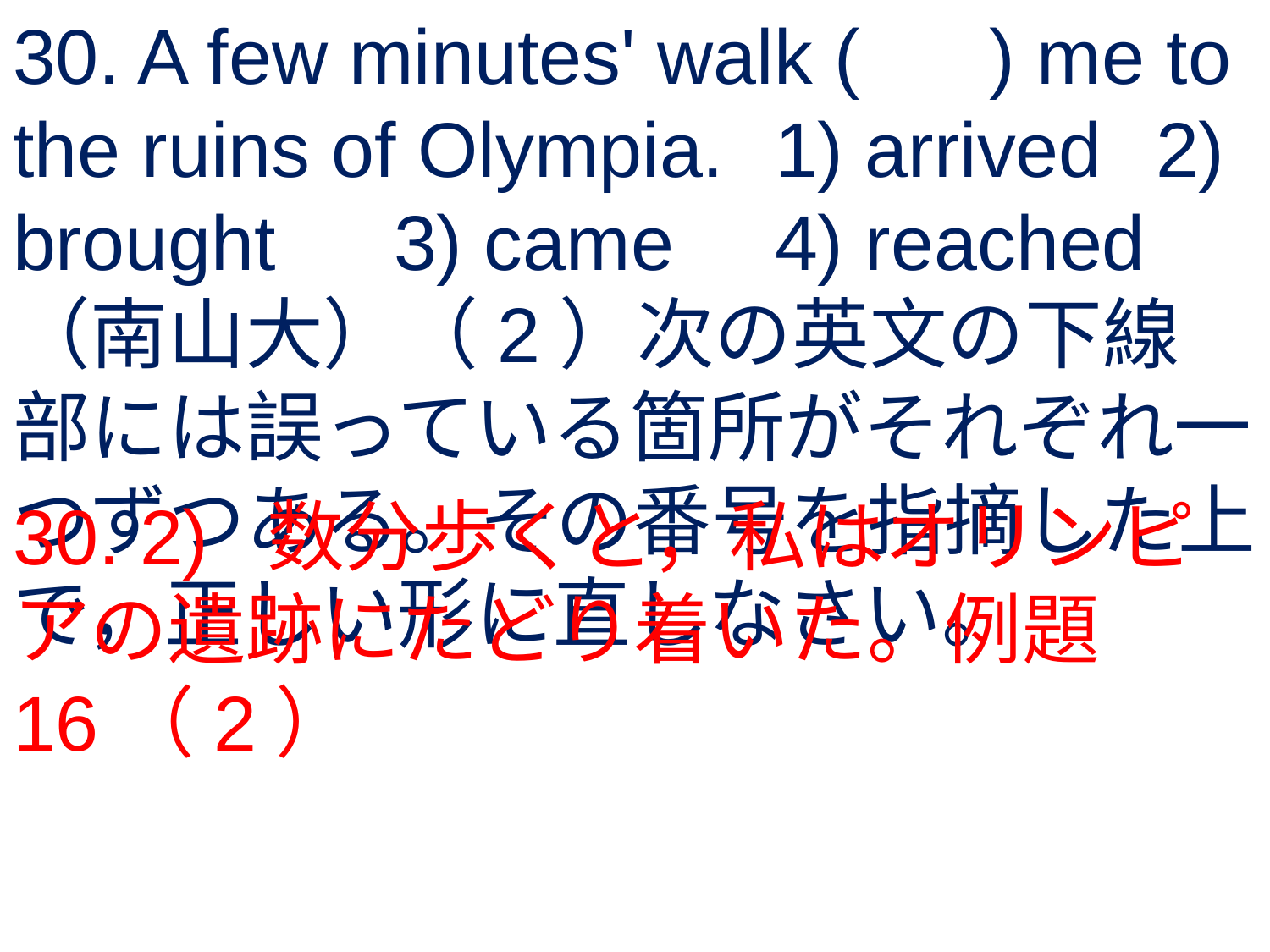

# 30. A few minutes' walk (      ) me to the ruins of Olympia.	1) arrived	2) brought	3) came	4) reached	（南山大）（2）次の英文の下線部には誤っている箇所がそれぞれ一つずつある。その番号を指摘した上で，正しい形に直しなさい。
30.	2) 	数分歩くと，私はオリンピアの遺跡にたどり着いた。例題16（2）